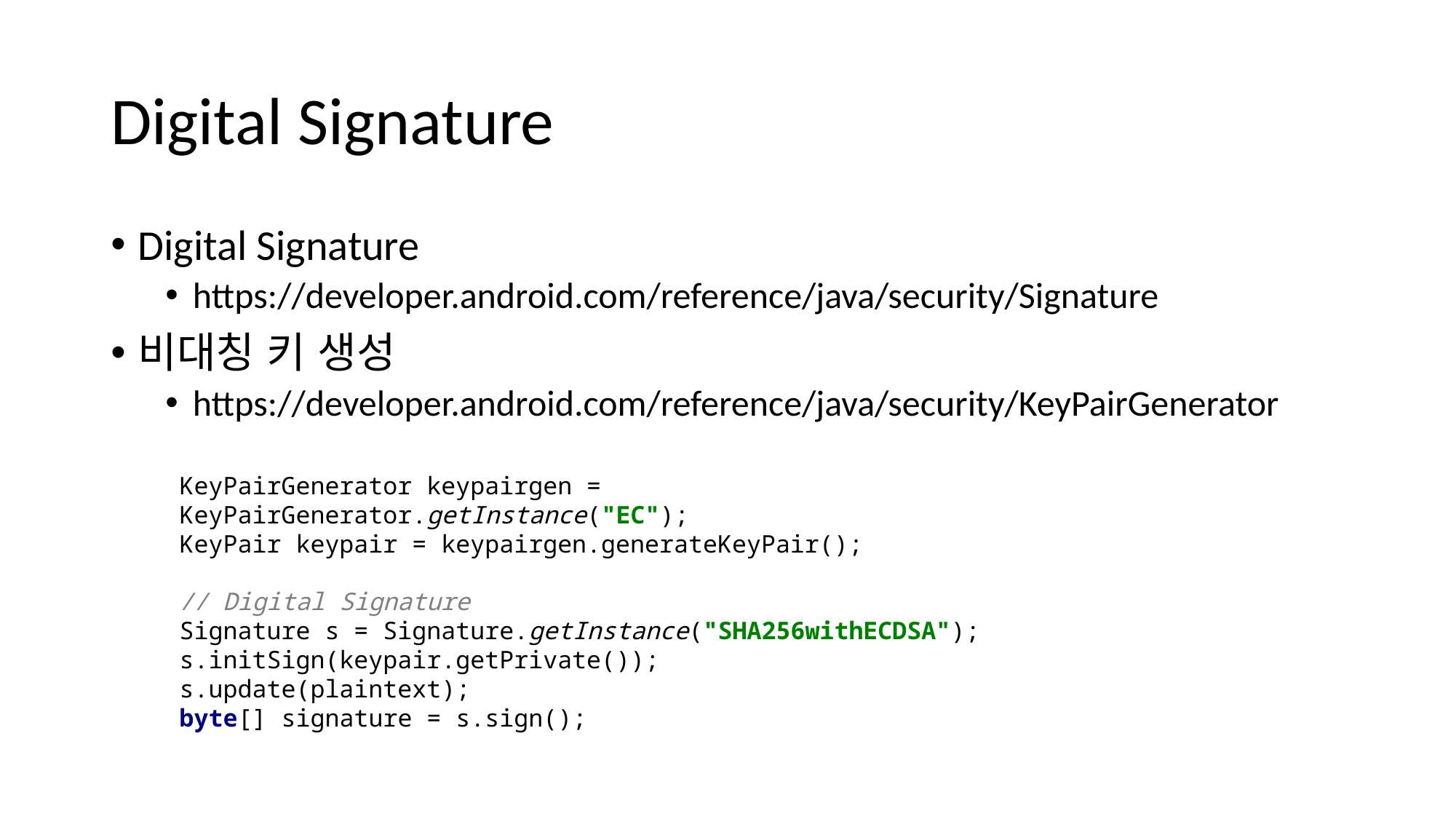

# Digital Signature
Digital Signature
https://developer.android.com/reference/java/security/Signature
비대칭 키 생성
https://developer.android.com/reference/java/security/KeyPairGenerator
KeyPairGenerator keypairgen = KeyPairGenerator.getInstance("EC");
KeyPair keypair = keypairgen.generateKeyPair();
// Digital Signature
Signature s = Signature.getInstance("SHA256withECDSA");
s.initSign(keypair.getPrivate());
s.update(plaintext);
byte[] signature = s.sign();